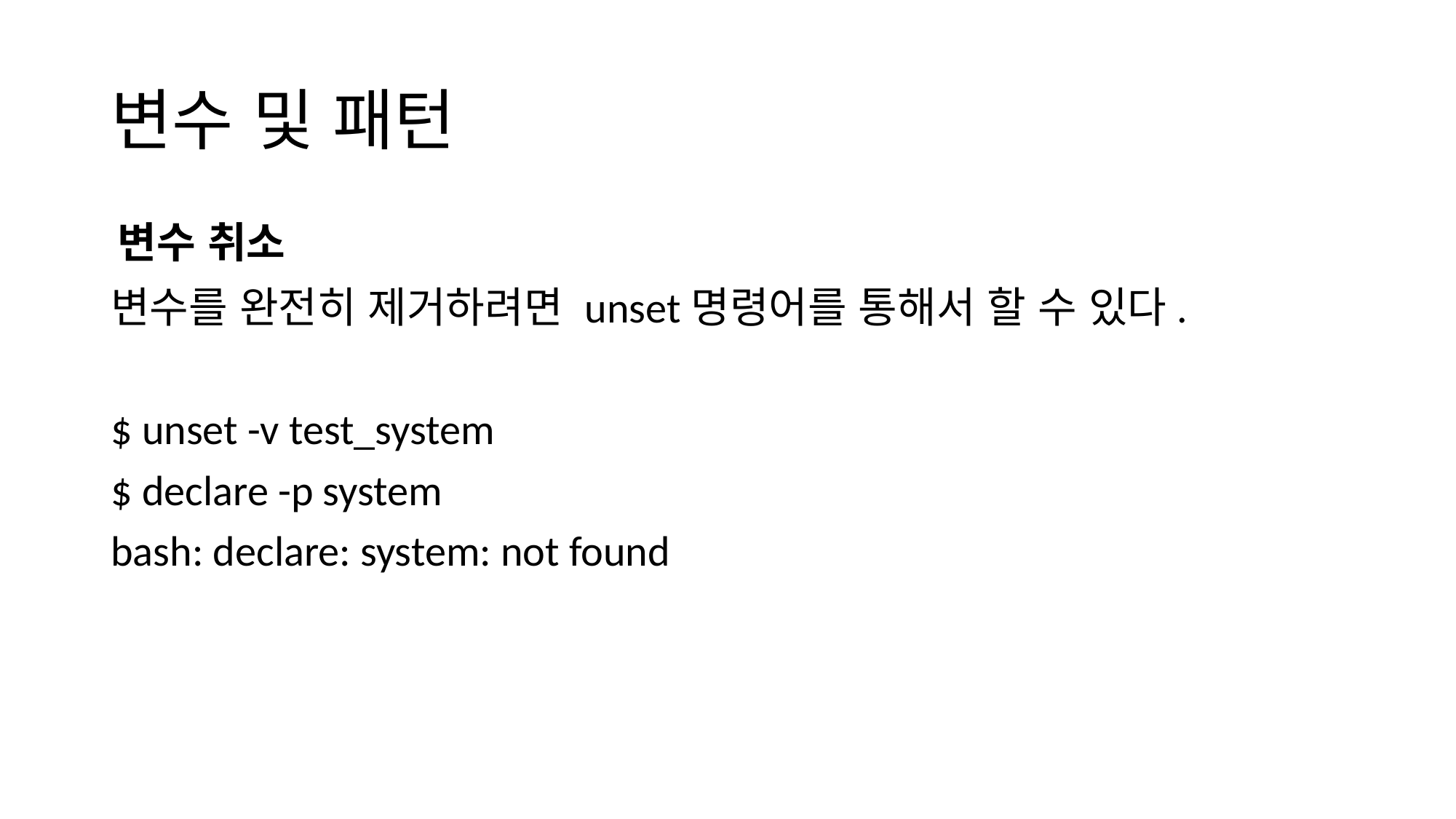

# 변수 및 패턴
변수 취소
변수를 완전히 제거하려면 unset명령어를 통해서 할 수 있다.

$ unset -v test_system
$ declare -p system
bash: declare: system: not found